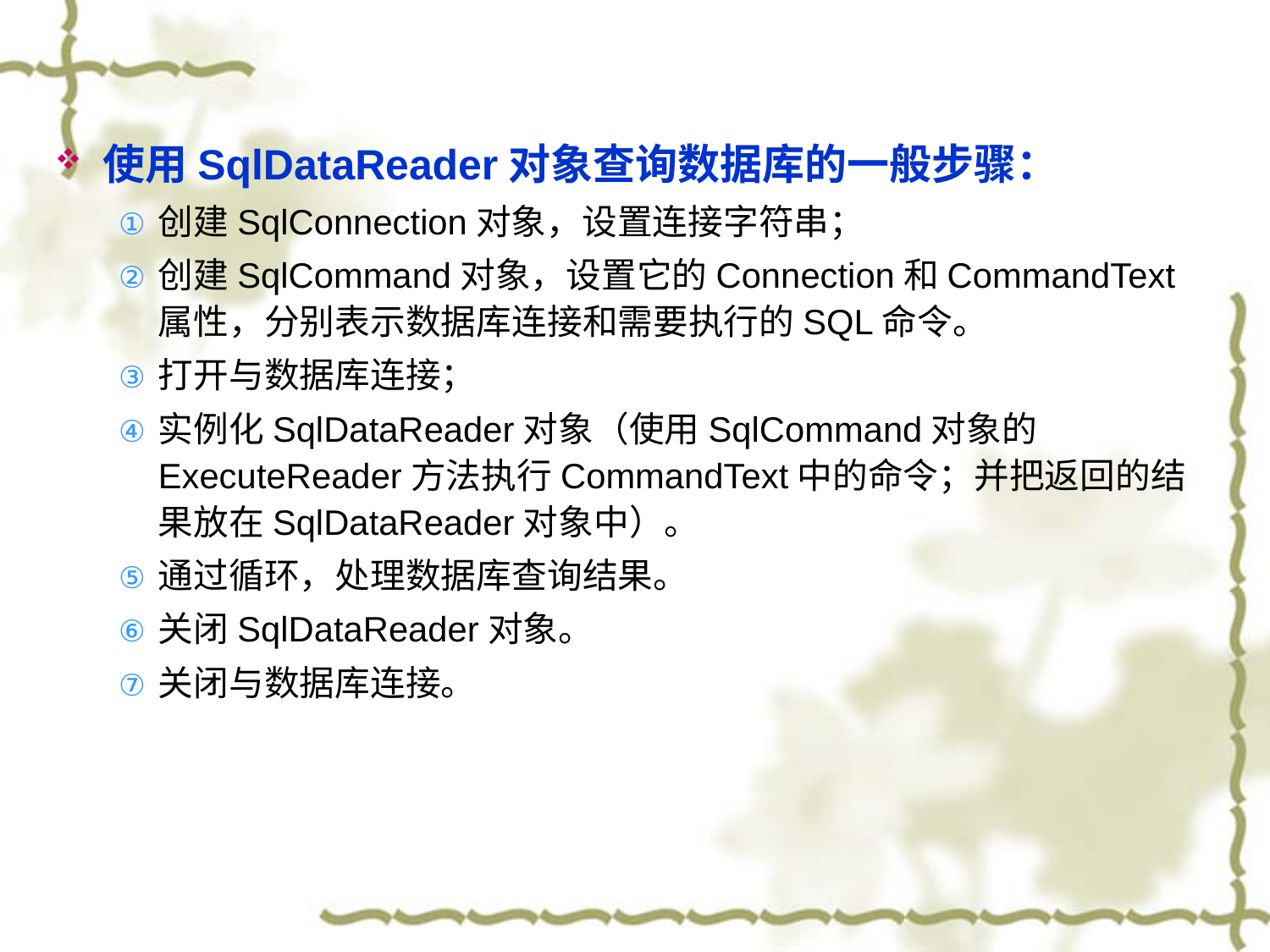

使用SqlDataReader对象查询数据库的一般步骤：
创建SqlConnection对象，设置连接字符串；
创建SqlCommand对象，设置它的Connection和CommandText属性，分别表示数据库连接和需要执行的SQL命令。
打开与数据库连接；
实例化SqlDataReader对象（使用SqlCommand对象的ExecuteReader方法执行CommandText中的命令；并把返回的结果放在SqlDataReader对象中）。
通过循环，处理数据库查询结果。
关闭SqlDataReader对象。
关闭与数据库连接。